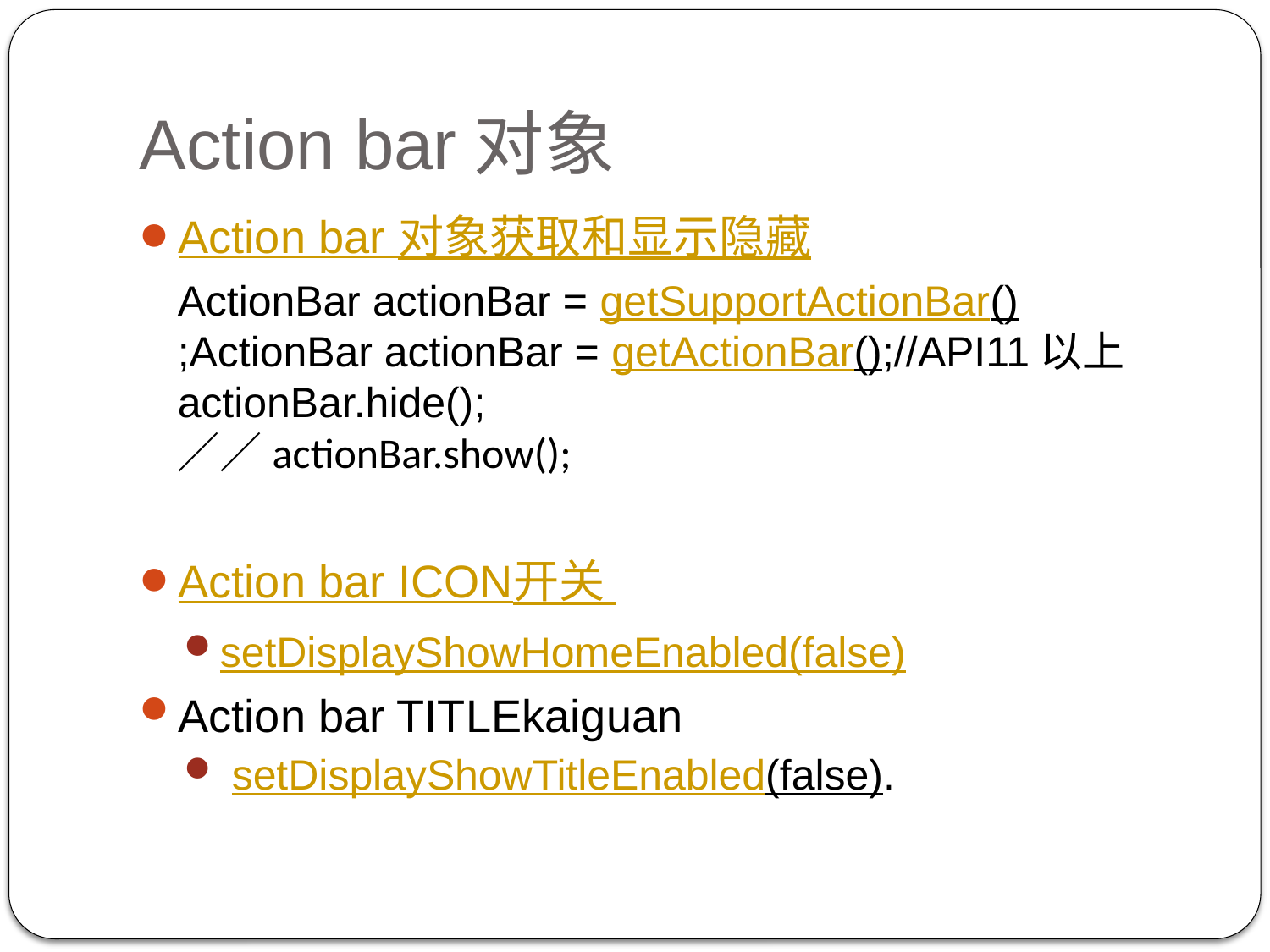

# Action bar对象
Action bar 对象获取和显示隐藏
ActionBar actionBar = getSupportActionBar();ActionBar actionBar = getActionBar();//API11以上
actionBar.hide();
／／actionBar.show();

Action bar ICON开关
setDisplayShowHomeEnabled(false)
Action bar TITLEkaiguan
 setDisplayShowTitleEnabled(false).